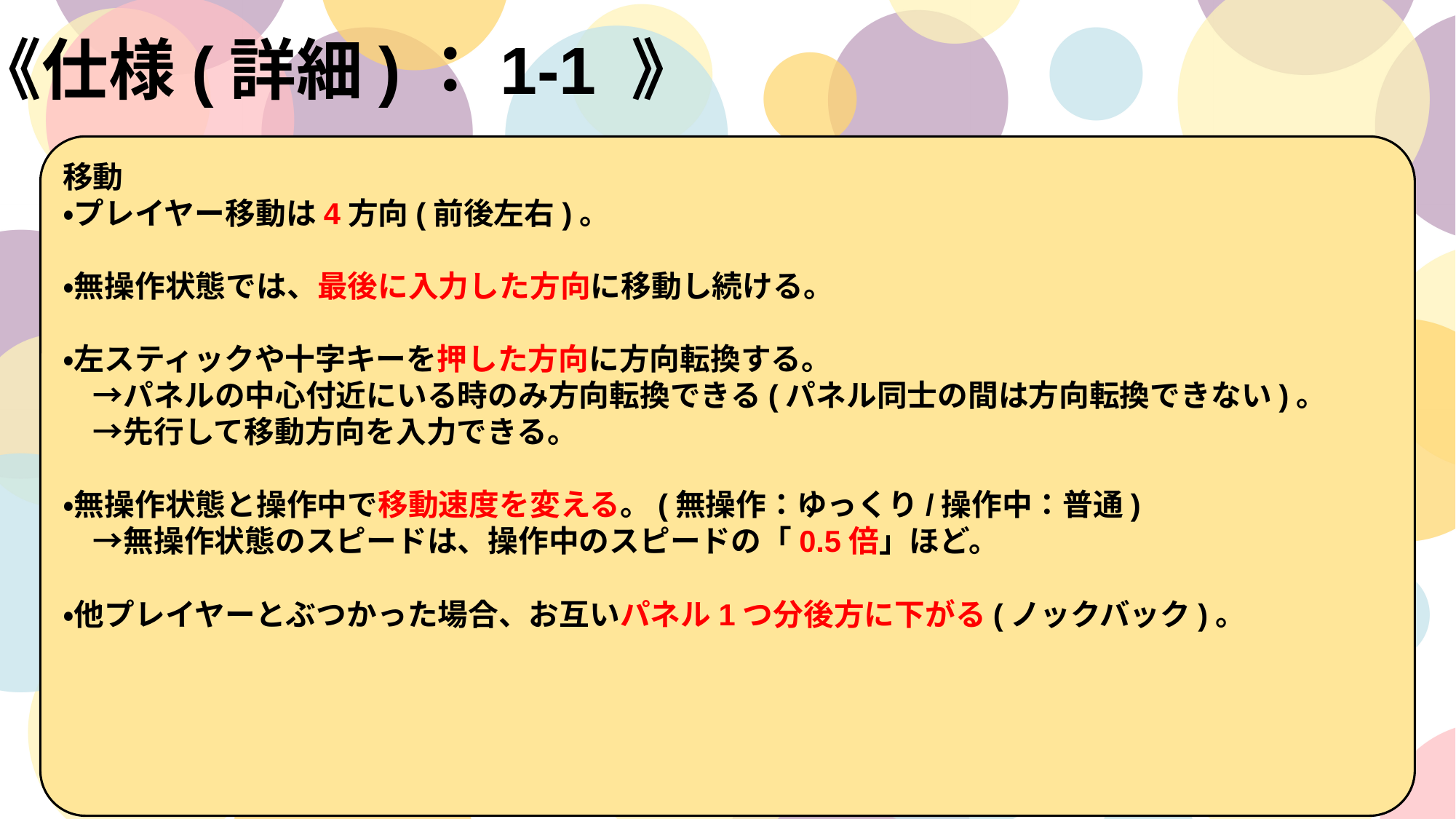

《仕様(詳細)：1-1 》

移動
・プレイヤー移動は4方向(前後左右)。

・無操作状態では、最後に入力した方向に移動し続ける。

・左スティックや十字キーを押した方向に方向転換する。
　→パネルの中心付近にいる時のみ方向転換できる(パネル同士の間は方向転換できない)。
　→先行して移動方向を入力できる。

・無操作状態と操作中で移動速度を変える。(無操作：ゆっくり/操作中：普通)
　→無操作状態のスピードは、操作中のスピードの「0.5倍」ほど。

・他プレイヤーとぶつかった場合、お互いパネル1つ分後方に下がる(ノックバック)。